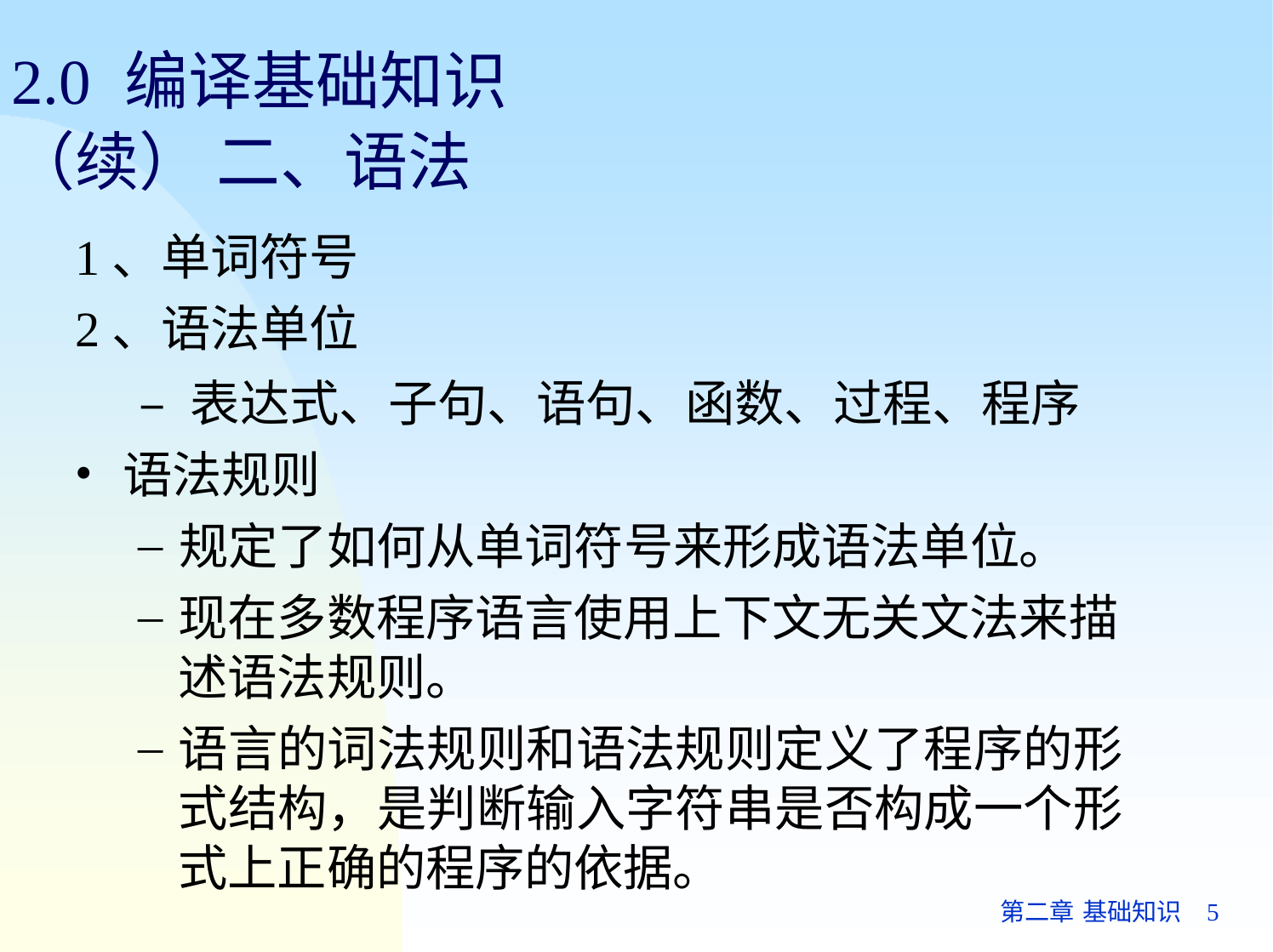

# 2.0	编译基础知识（续） 二、语法
1、单词符号
2、语法单位
– 表达式、子句、语句、函数、过程、程序
语法规则
规定了如何从单词符号来形成语法单位。
现在多数程序语言使用上下文无关文法来描 述语法规则。
语言的词法规则和语法规则定义了程序的形 式结构，是判断输入字符串是否构成一个形 式上正确的程序的依据。
第二章 基础知识	5